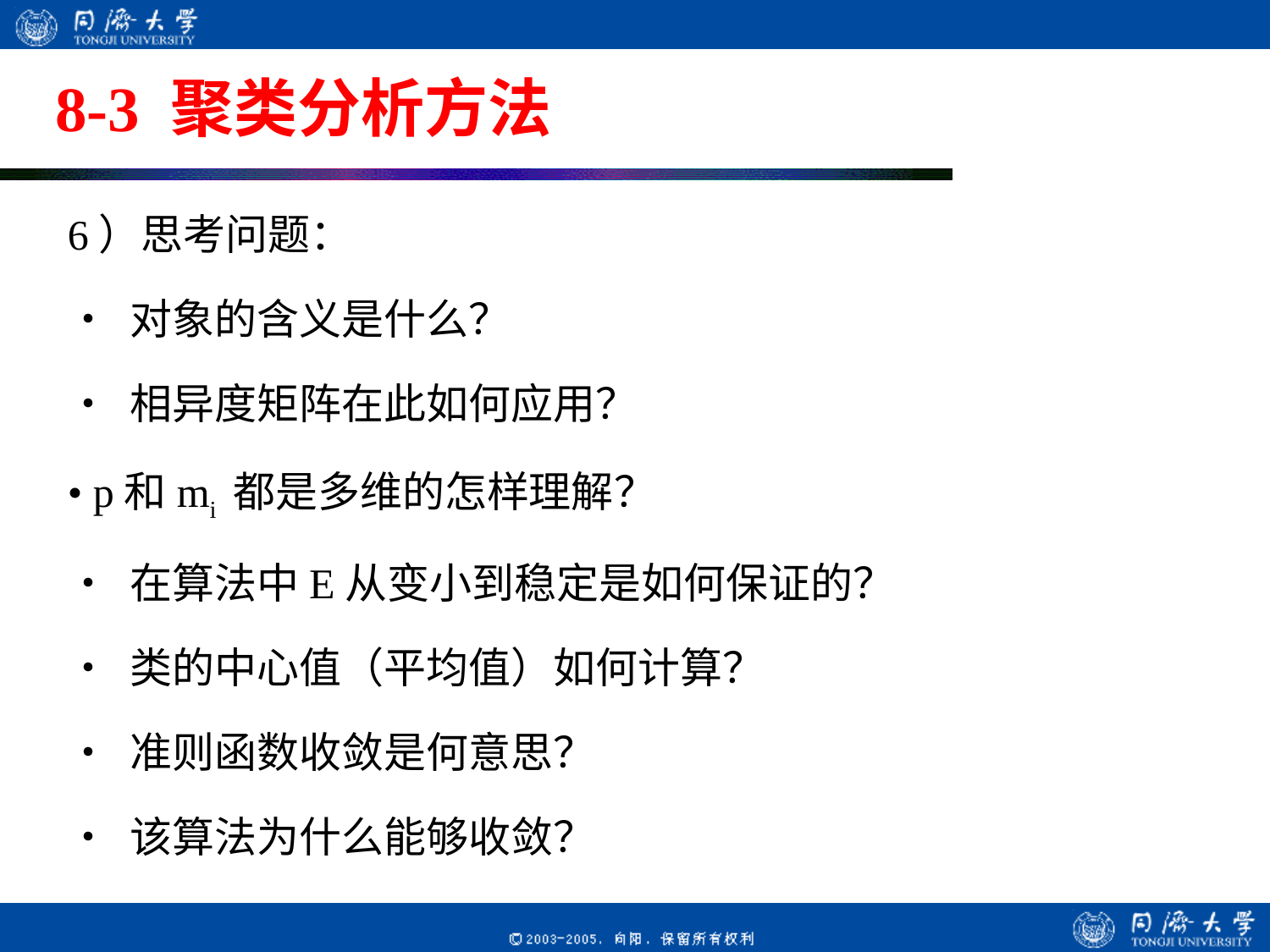

# 8-3 聚类分析方法
6）思考问题：
• 对象的含义是什么？
• 相异度矩阵在此如何应用？
• p和mi 都是多维的怎样理解？
• 在算法中E从变小到稳定是如何保证的？
• 类的中心值（平均值）如何计算？
• 准则函数收敛是何意思？
• 该算法为什么能够收敛？